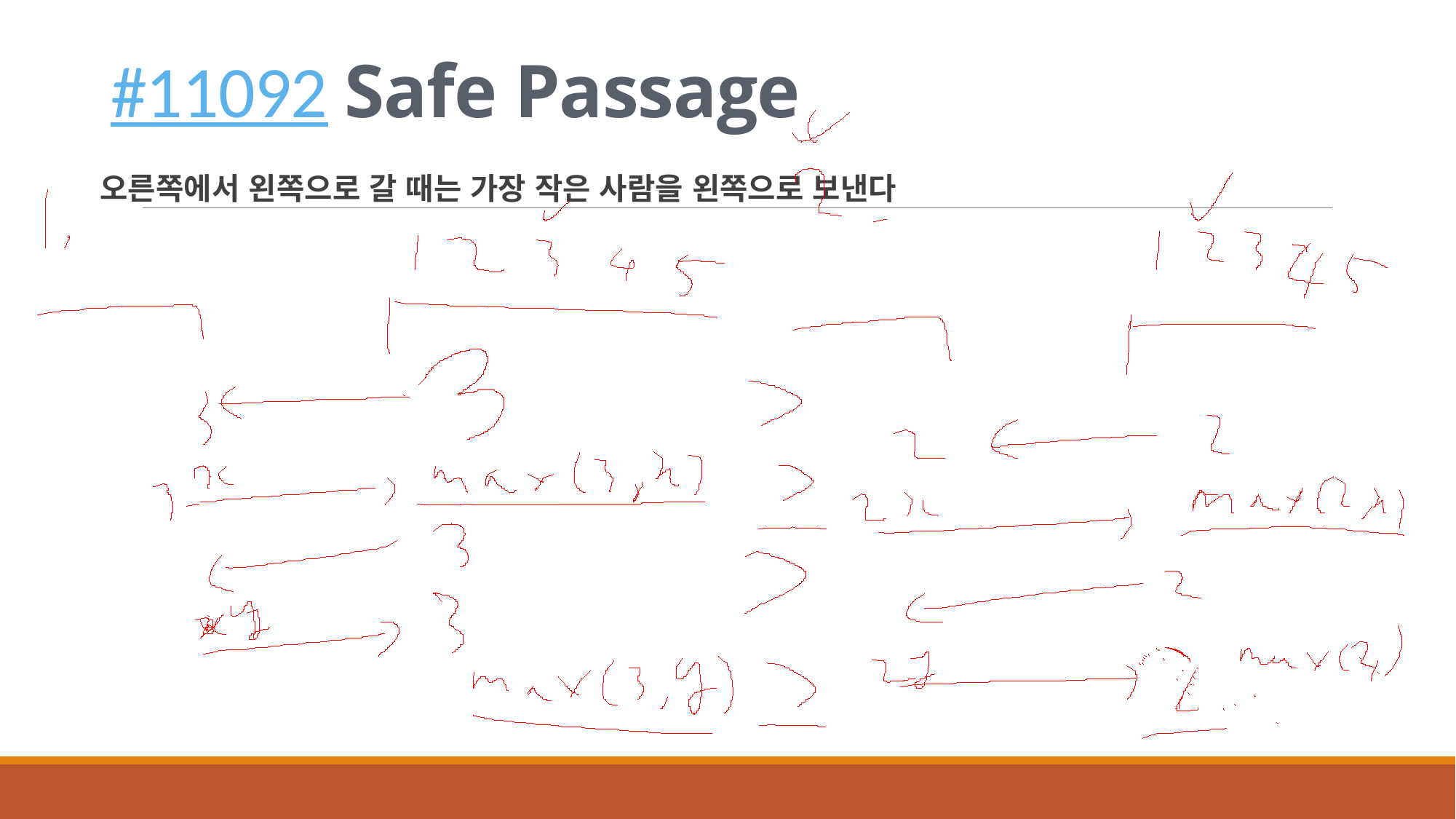

# #11092 Safe Passage
오른쪽에서 왼쪽으로 갈 때는 가장 작은 사람을 왼쪽으로 보낸다